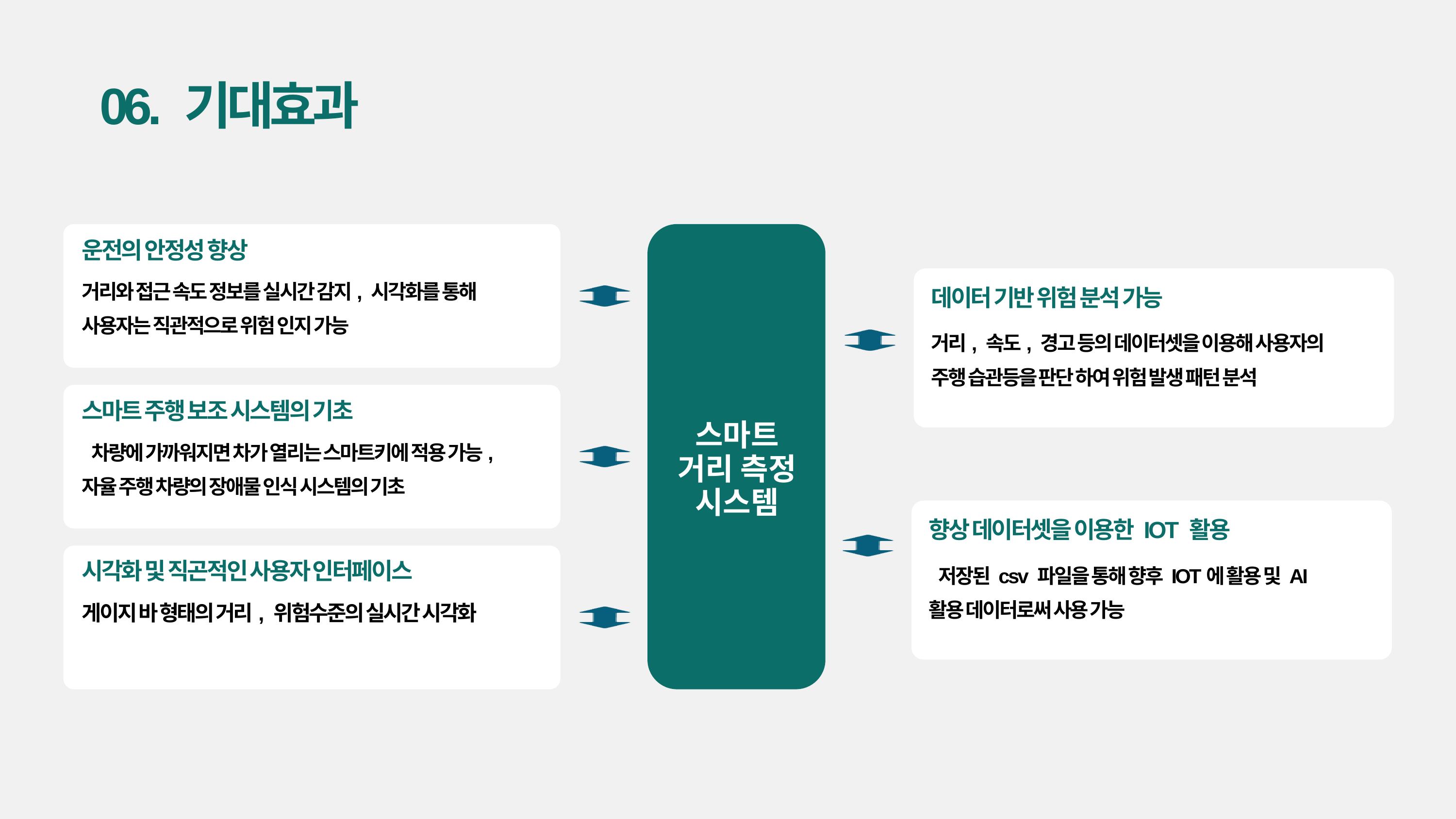

06. 기대효과

운전의 안정성 향상

거리와 접근 속도 정보를 실시간 감지, 시각화를 통해 사용자는 직관적으로 위험 인지 가능

데이터 기반 위험 분석 가능

거리, 속도, 경고 등의 데이터셋을 이용해 사용자의 주행 습관등을 판단 하여 위험 발생 패턴 분석

스마트 주행 보조 시스템의 기초
스마트
거리 측정
시스템
 차량에 가까워지면 차가 열리는 스마트키에 적용 가능, 자율 주행 차량의 장애물 인식 시스템의 기초

향상 데이터셋을 이용한 IOT 활용

 저장된 csv 파일을 통해 향후 IOT에 활용 및 AI 활용 데이터로써 사용 가능
시각화 및 직곤적인 사용자 인터페이스
게이지 바 형태의 거리, 위험수준의 실시간 시각화